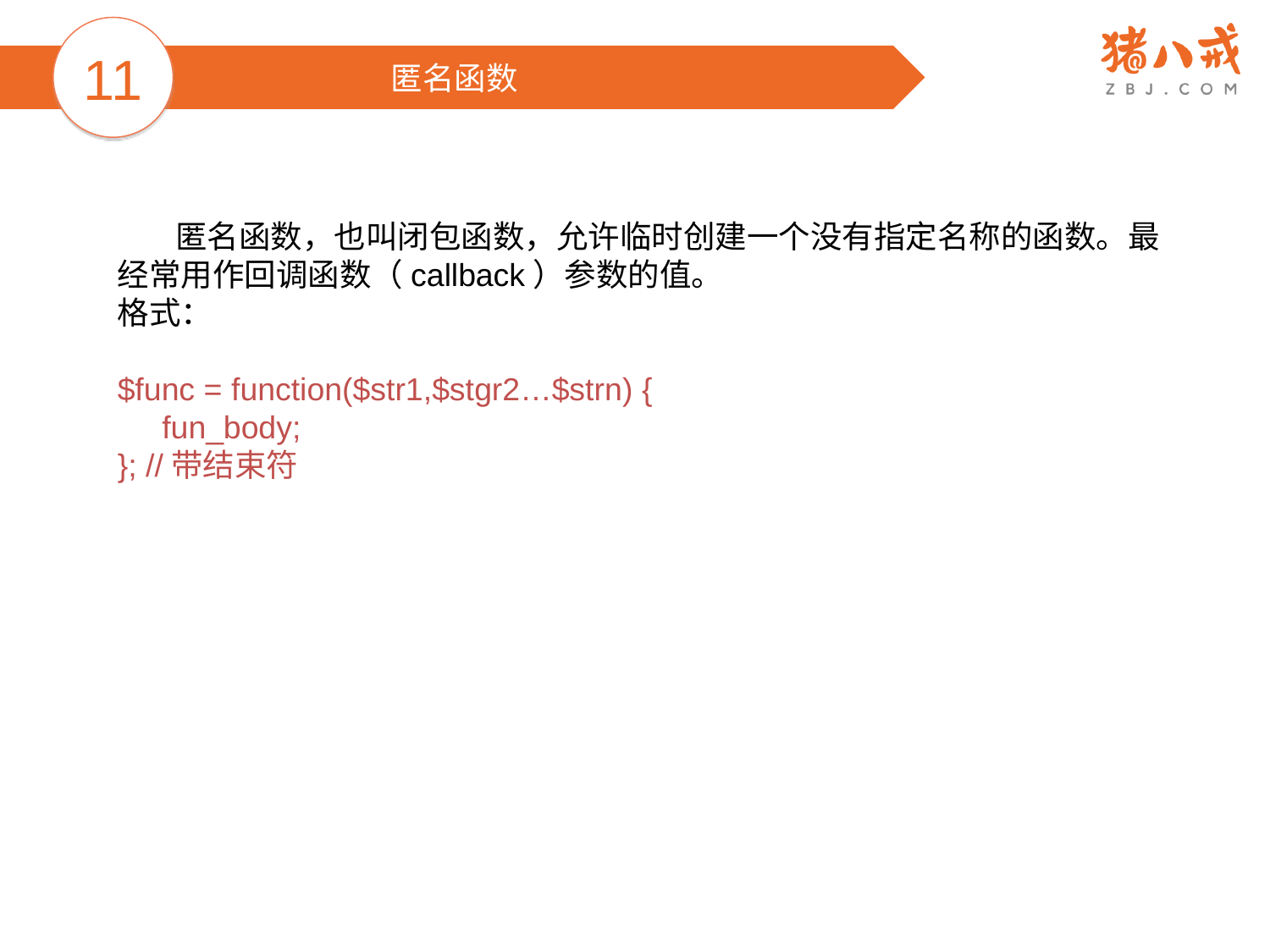

11
匿名函数

       匿名函数，也叫闭包函数，允许临时创建一个没有指定名称的函数。最经常用作回调函数（callback）参数的值。
格式：

$func = function($str1,$stgr2…$strn) {
     fun_body;
}; //带结束符